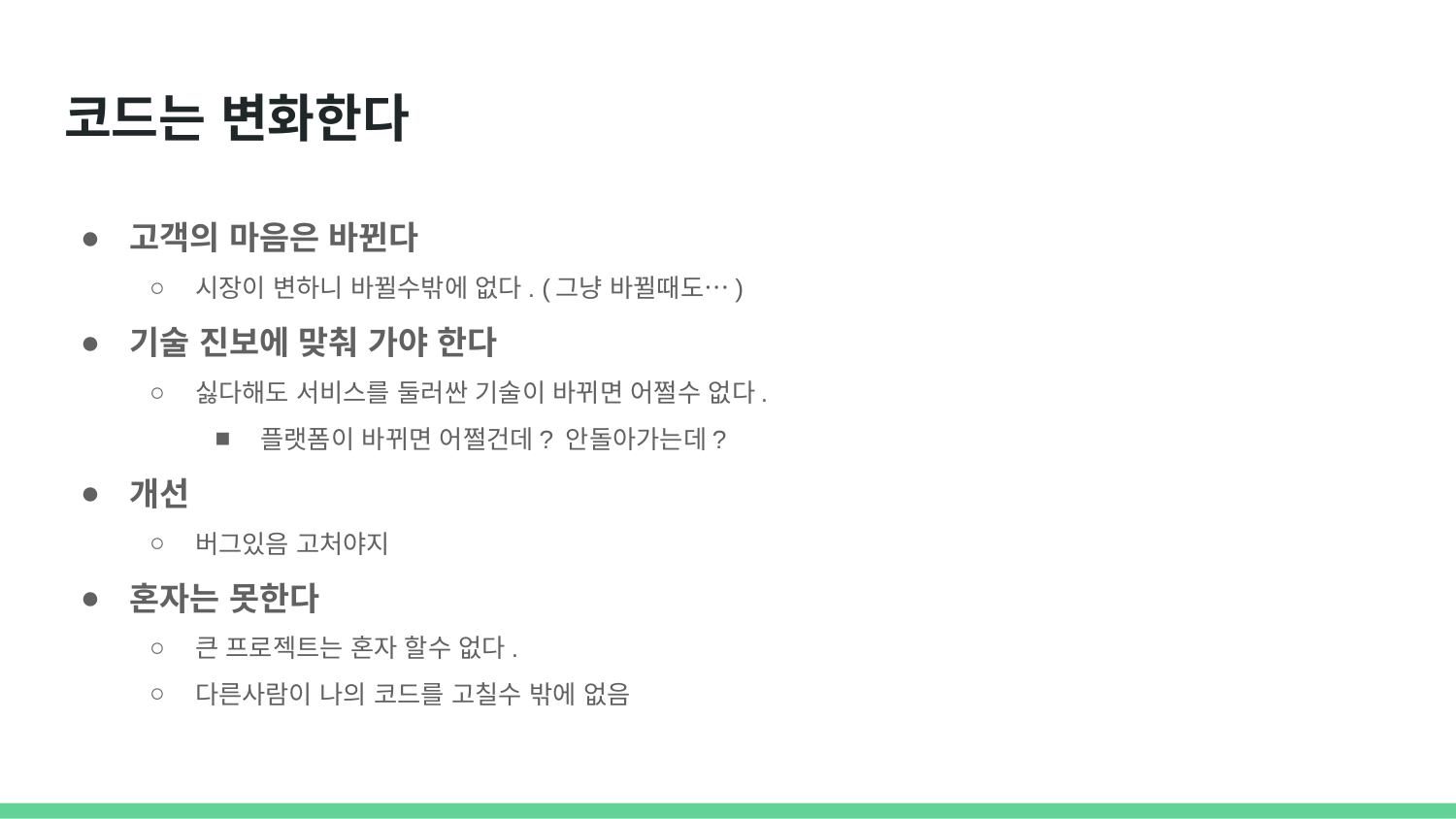

# 코드는 변화한다
고객의 마음은 바뀐다
시장이 변하니 바뀔수밖에 없다. (그냥 바뀔때도…)
기술 진보에 맞춰 가야 한다
싫다해도 서비스를 둘러싼 기술이 바뀌면 어쩔수 없다.
플랫폼이 바뀌면 어쩔건데? 안돌아가는데?
개선
버그있음 고처야지
혼자는 못한다
큰 프로젝트는 혼자 할수 없다.
다른사람이 나의 코드를 고칠수 밖에 없음